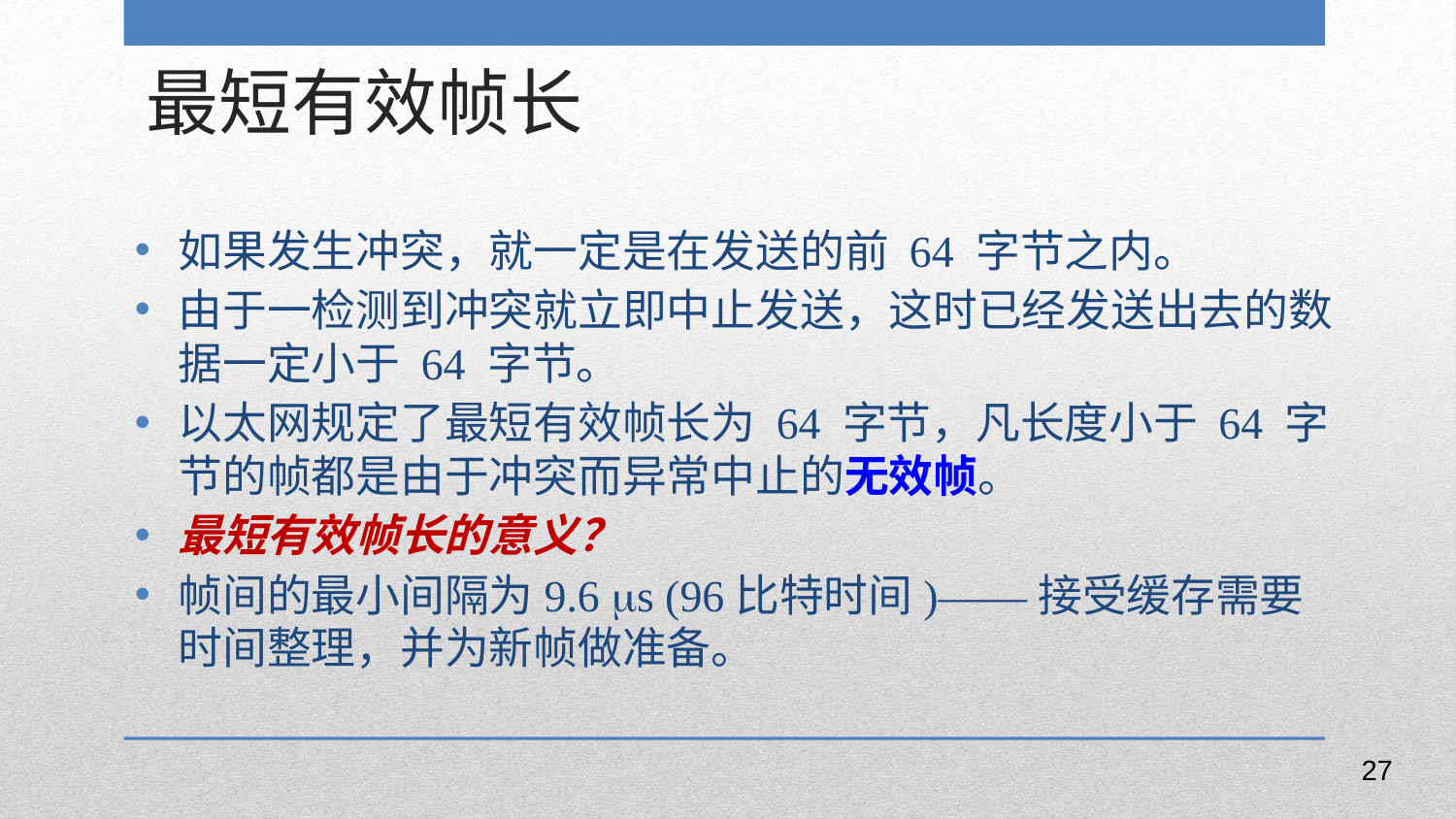

最短有效帧长
如果发生冲突，就一定是在发送的前 64 字节之内。
由于一检测到冲突就立即中止发送，这时已经发送出去的数据一定小于 64 字节。
以太网规定了最短有效帧长为 64 字节，凡长度小于 64 字节的帧都是由于冲突而异常中止的无效帧。
最短有效帧长的意义？
帧间的最小间隔为9.6 μs (96比特时间)——接受缓存需要时间整理，并为新帧做准备。
27